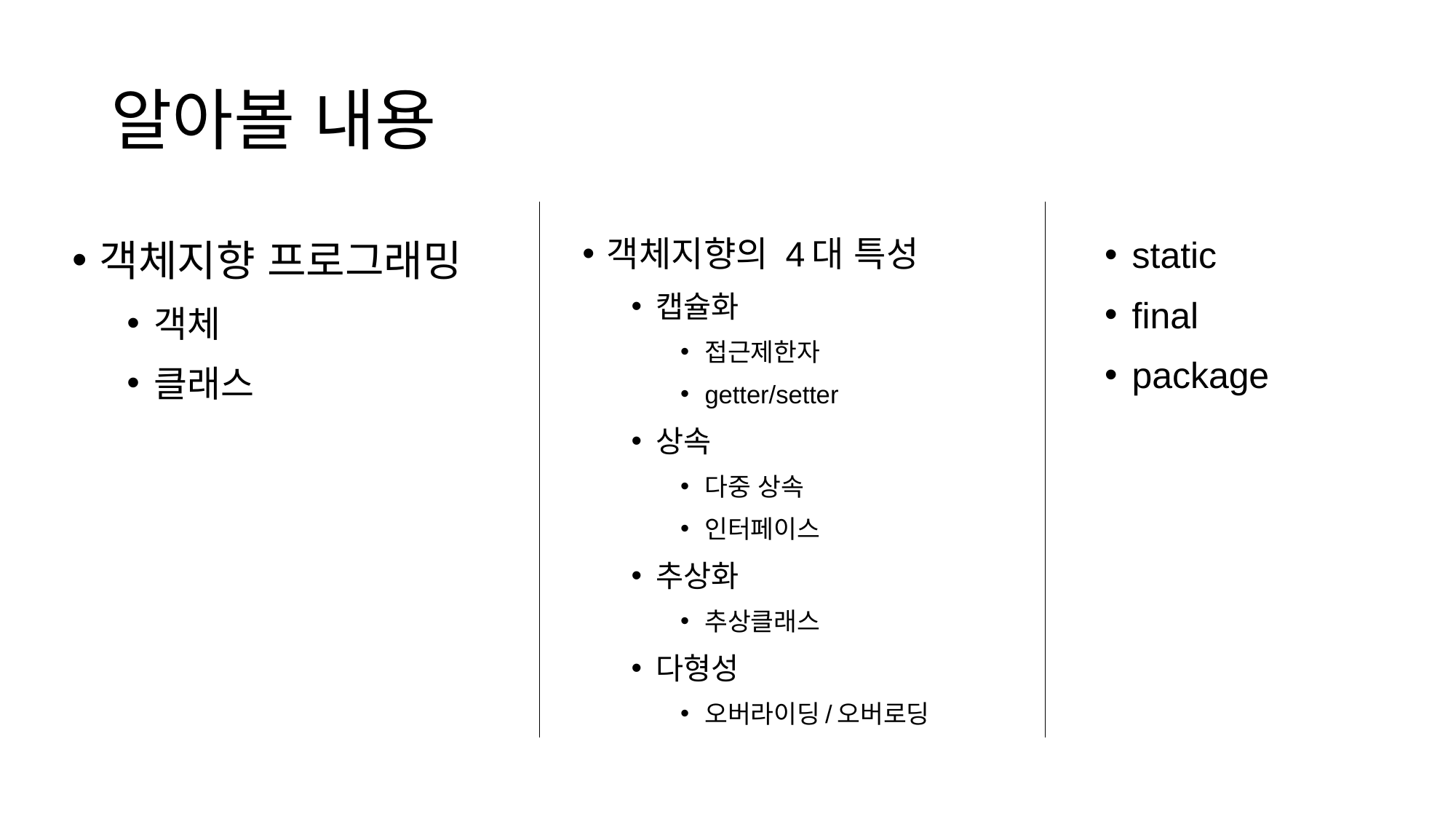

# 알아볼 내용
객체지향 프로그래밍
객체
클래스
객체지향의 4대 특성
캡슐화
접근제한자
getter/setter
상속
다중 상속
인터페이스
추상화
추상클래스
다형성
오버라이딩/오버로딩
static
final
package